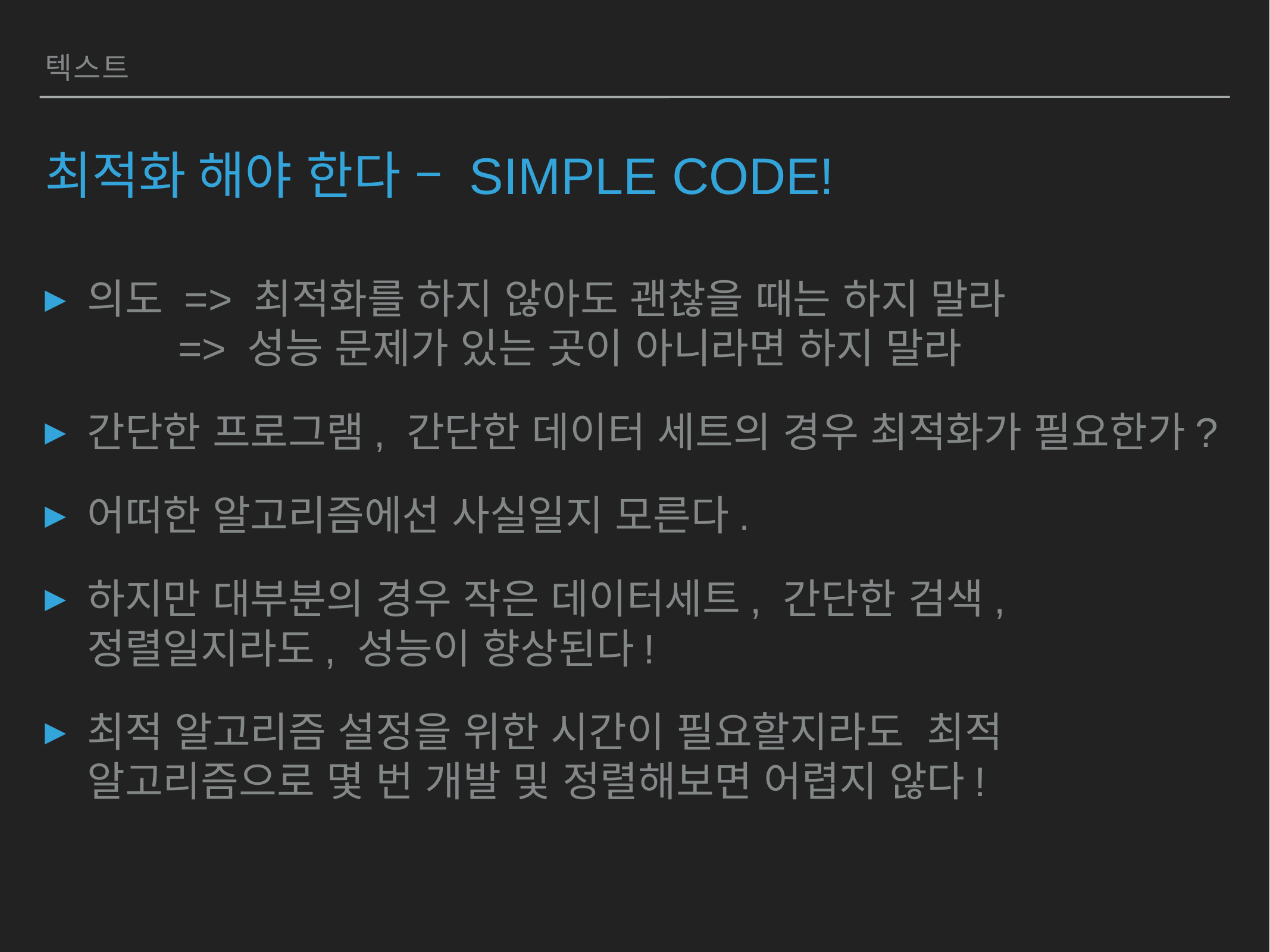

텍스트
# 최적화 해야 한다 – simple code!
의도 => 최적화를 하지 않아도 괜찮을 때는 하지 말라
       => 성능 문제가 있는 곳이 아니라면 하지 말라
간단한 프로그램, 간단한 데이터 세트의 경우 최적화가 필요한가?
어떠한 알고리즘에선 사실일지 모른다.
하지만 대부분의 경우 작은 데이터세트, 간단한 검색, 정렬일지라도, 성능이 향상된다!
최적 알고리즘 설정을 위한 시간이 필요할지라도  최적 알고리즘으로 몇 번 개발 및 정렬해보면 어렵지 않다!